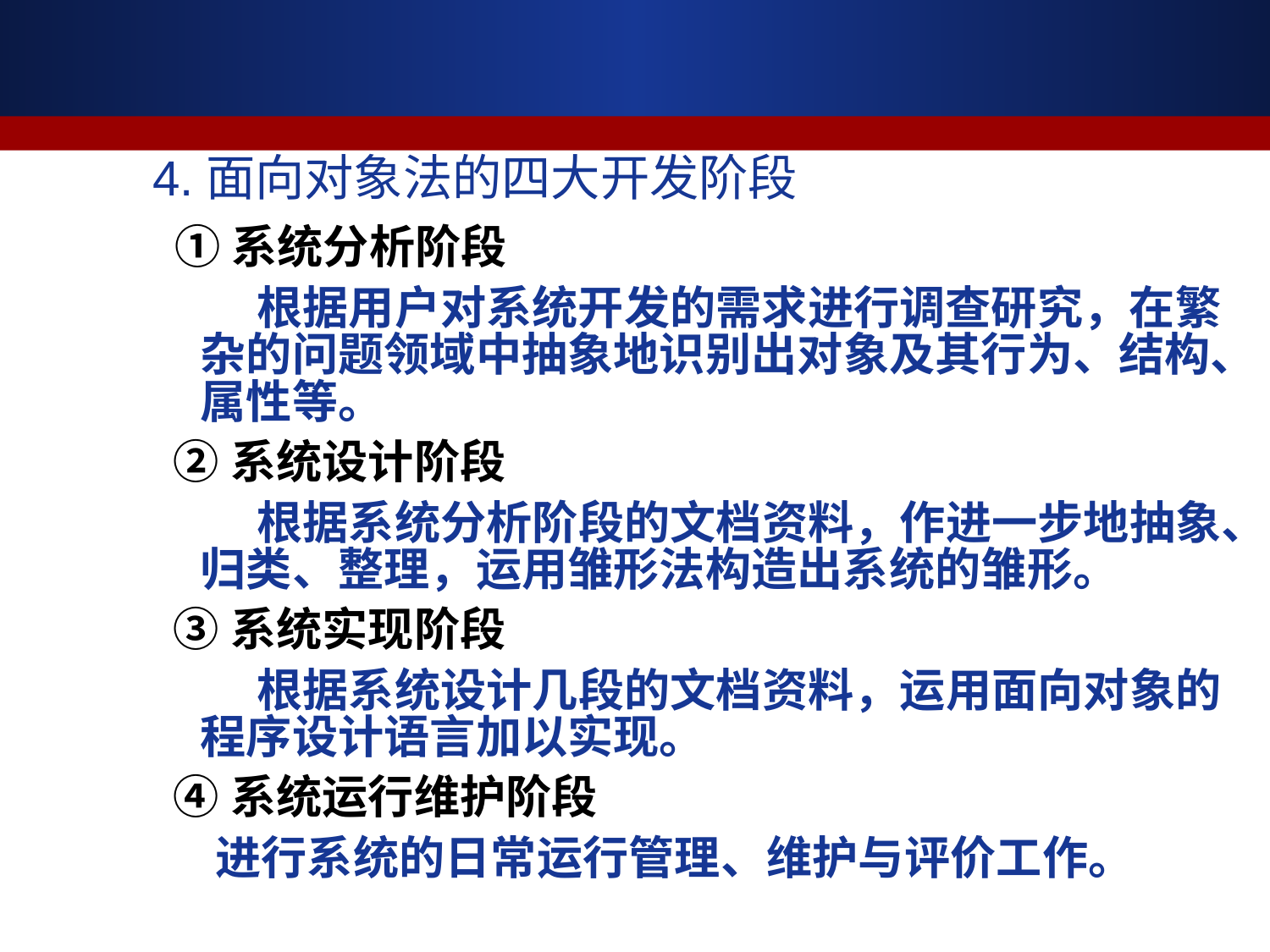

4.面向对象法的四大开发阶段
  ①系统分析阶段
         根据用户对系统开发的需求进行调查研究，在繁杂的问题领域中抽象地识别出对象及其行为、结构、属性等。
  ②系统设计阶段
         根据系统分析阶段的文档资料，作进一步地抽象、归类、整理，运用雏形法构造出系统的雏形。
  ③系统实现阶段
         根据系统设计几段的文档资料，运用面向对象的程序设计语言加以实现。
  ④系统运行维护阶段
     进行系统的日常运行管理、维护与评价工作。